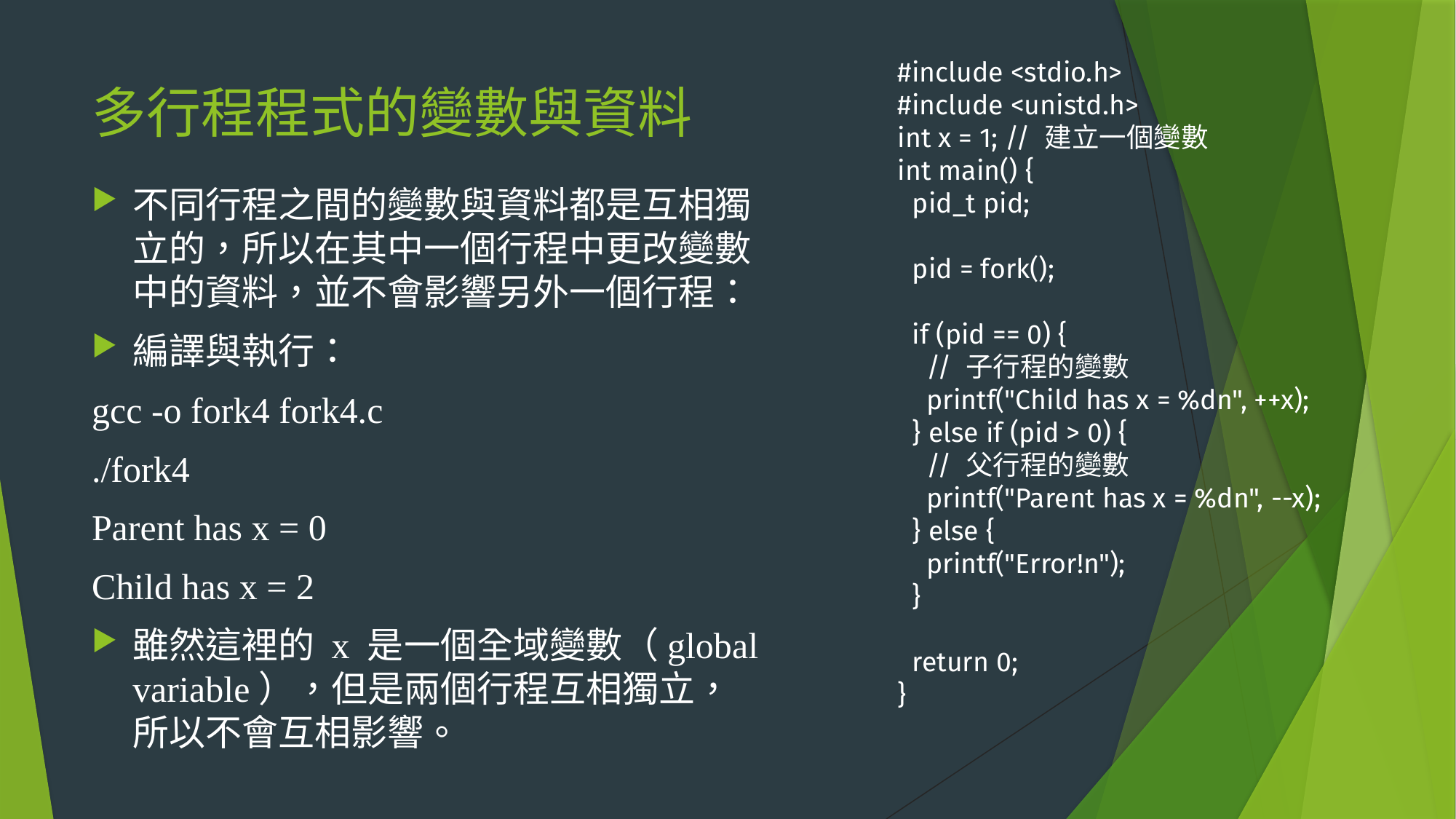

#include <stdio.h>
#include <unistd.h>
int x = 1; // 建立一個變數
int main() {
  pid_t pid;

  pid = fork();

  if (pid == 0) {
    // 子行程的變數
    printf("Child has x = %dn", ++x);
  } else if (pid > 0) {
    // 父行程的變數
    printf("Parent has x = %dn", --x);
  } else {
    printf("Error!n");
  }

  return 0;
}
# 多行程程式的變數與資料
不同行程之間的變數與資料都是互相獨立的，所以在其中一個行程中更改變數中的資料，並不會影響另外一個行程：
編譯與執行：
gcc -o fork4 fork4.c
./fork4
Parent has x = 0
Child has x = 2
雖然這裡的 x 是一個全域變數（global variable），但是兩個行程互相獨立，所以不會互相影響。